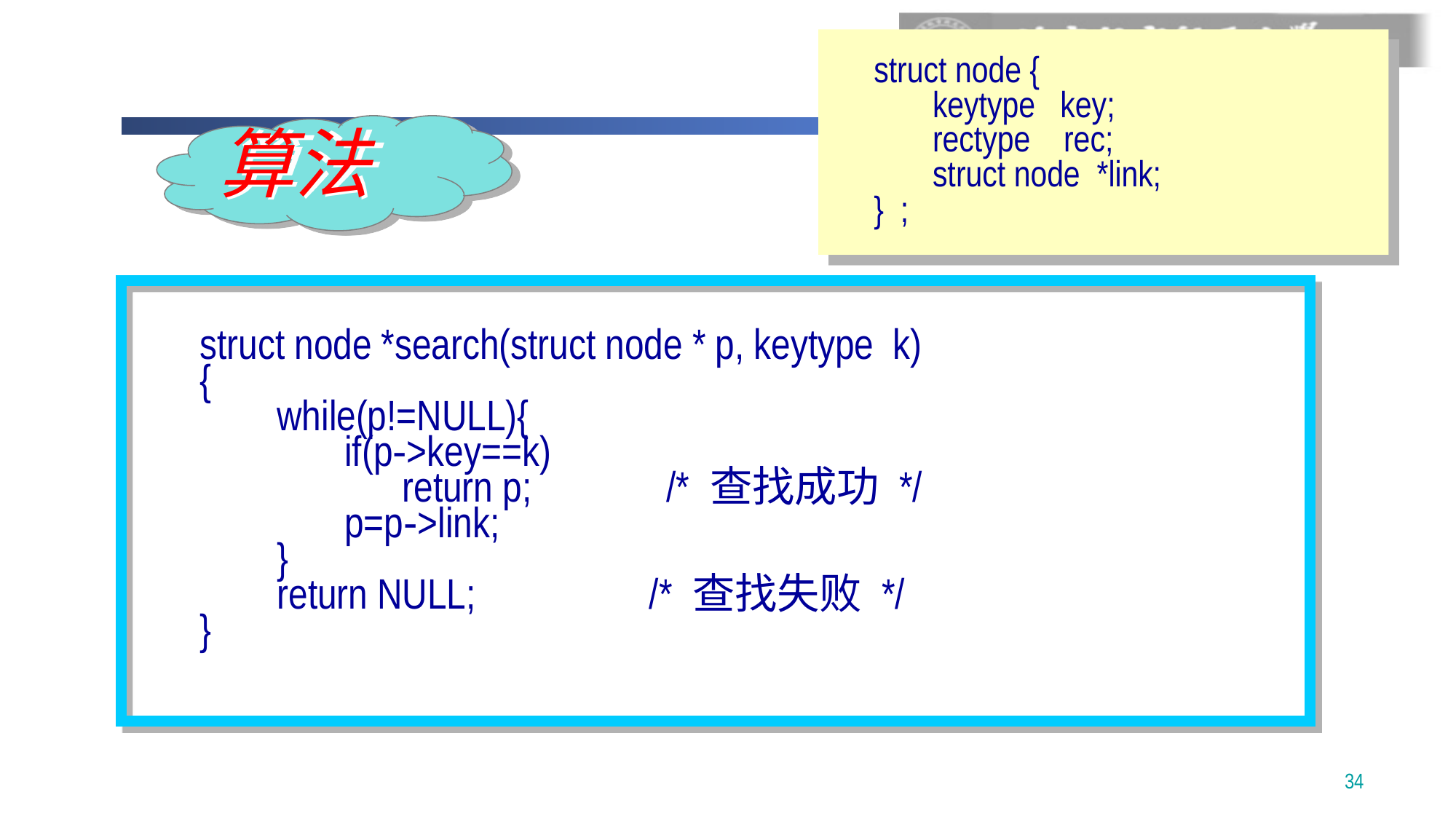

struct node {
       keytype   key;
       rectype    rec;
       struct node  *link;
}  ;
算法

  struct node *search(struct node * p, keytype  k)
  {
          while(p!=NULL){
                 if(p->key==k)
                       return p;              /* 查找成功 */
                 p=p->link;
          }
          return NULL;                  /* 查找失败 */
  }
34